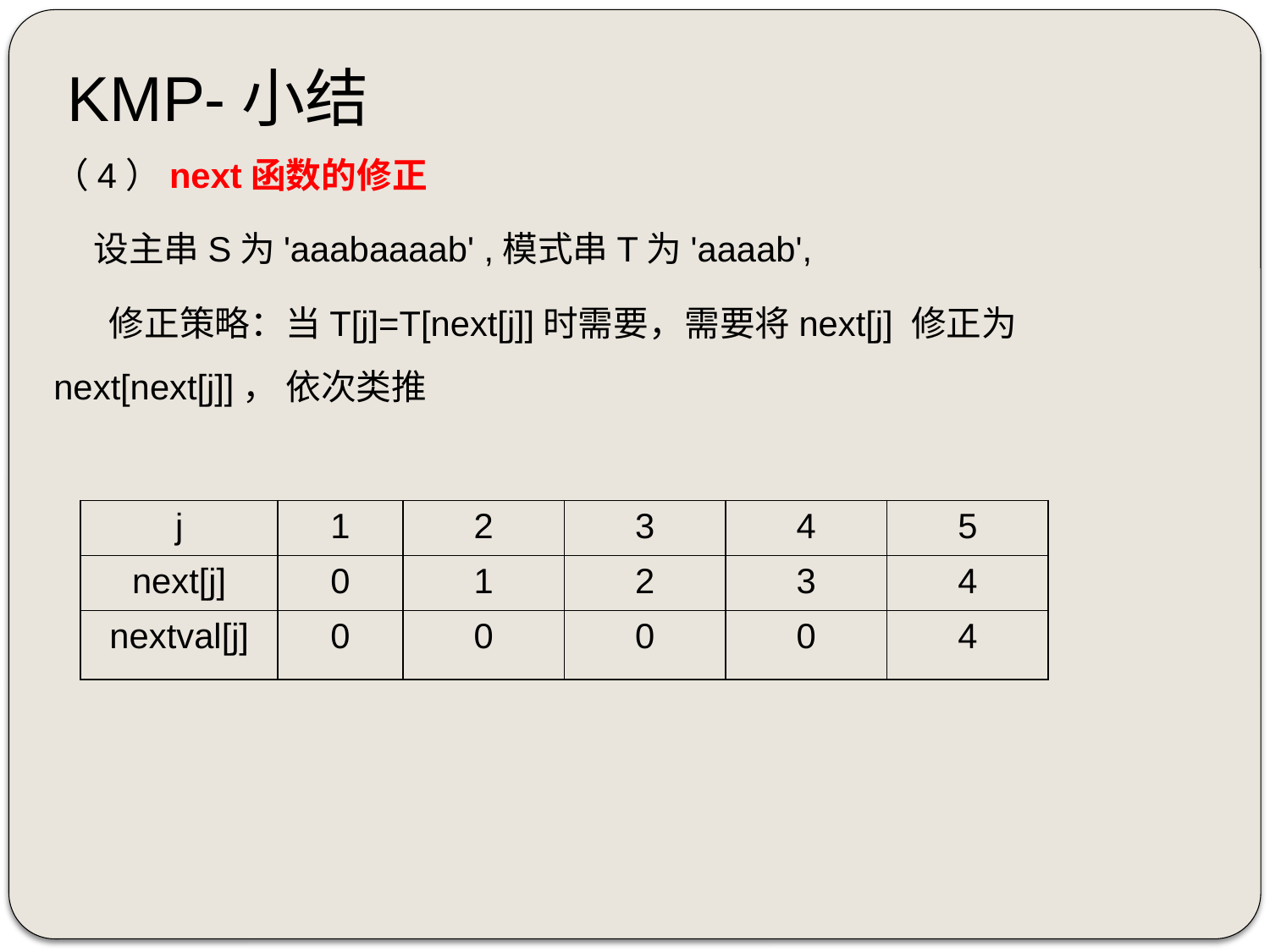

# KMP-小结
（4）next函数的修正
    设主串S为'aaabaaaab' ,模式串T为'aaaab',
      修正策略：当T[j]=T[next[j]]时需要，需要将next[j] 修正为next[next[j]]， 依次类推

| j | 1 | 2 | 3 | 4 | 5 |
| --- | --- | --- | --- | --- | --- |
| next[j] | 0 | 1 | 2 | 3 | 4 |
| nextval[j] | 0 | 0 | 0 | 0 | 4 |